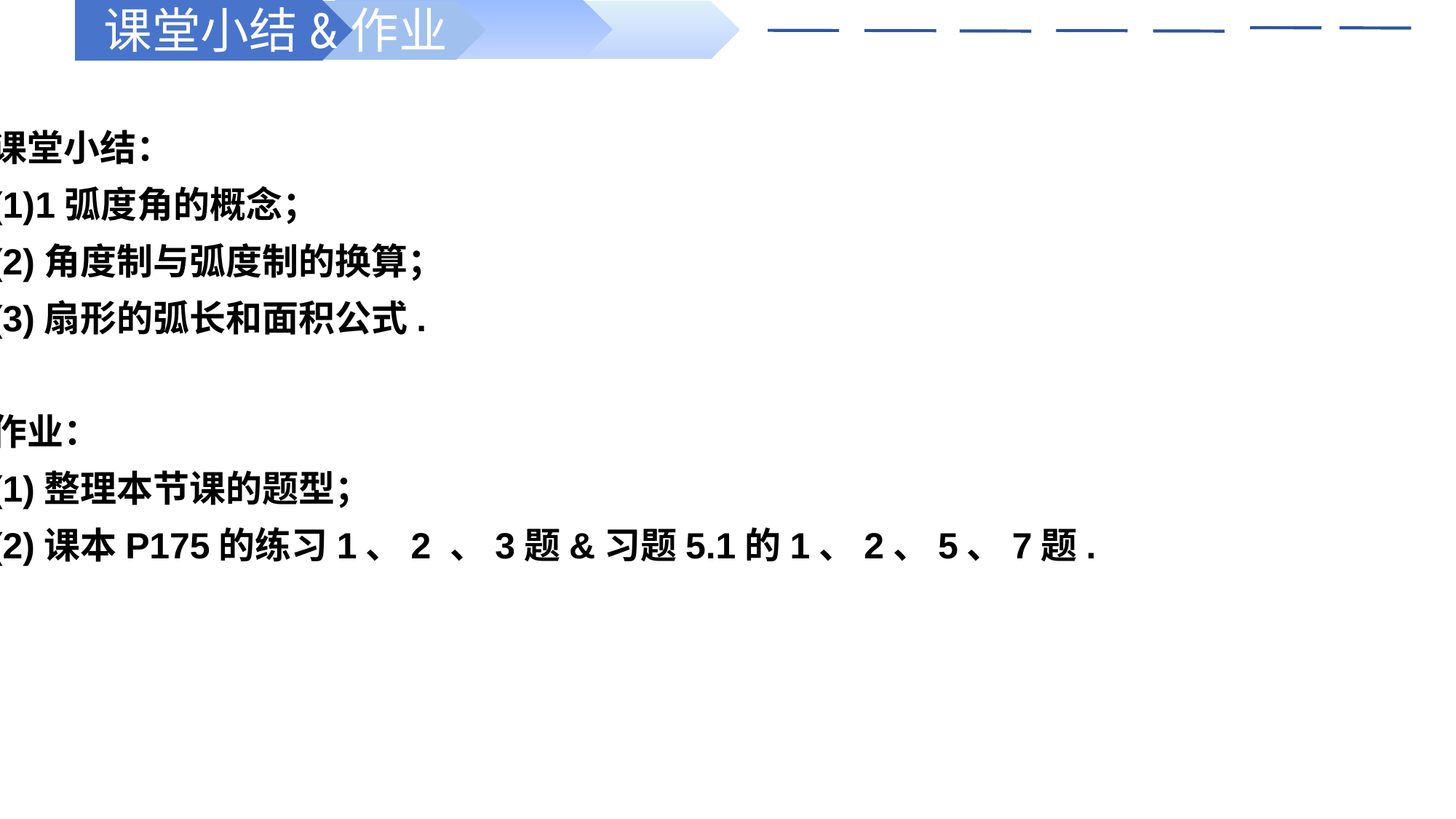

课堂小结&作业

课堂小结：
(1)1弧度角的概念；
(2)角度制与弧度制的换算；
(3)扇形的弧长和面积公式.

作业：
(1)整理本节课的题型；
(2)课本P175的练习1、2 、3题&习题5.1的1、2、5、7题.